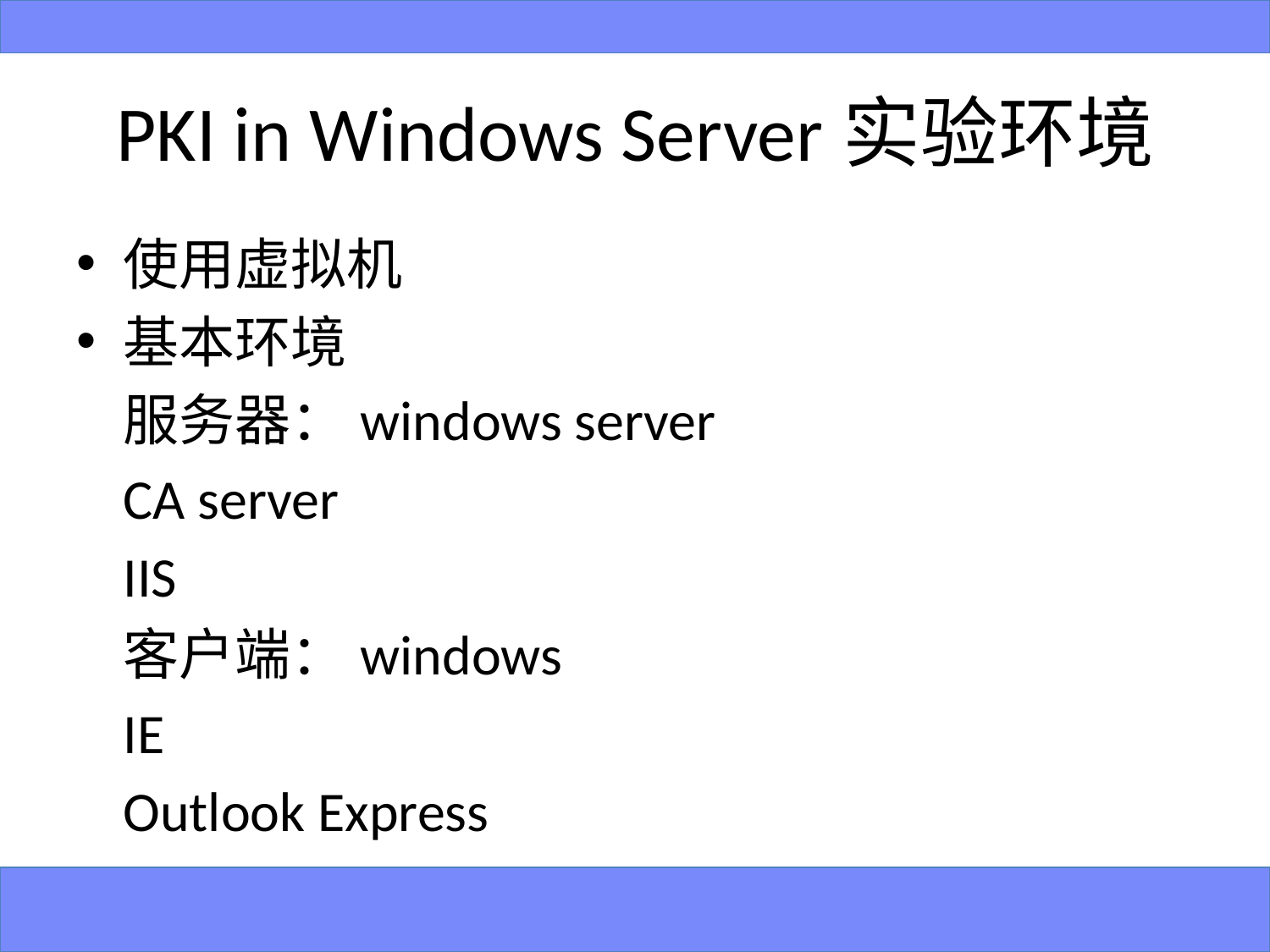

# PKI in Windows Server实验环境
使用虚拟机
基本环境
	服务器：windows server
		CA server
		IIS
	客户端：windows
		IE
		Outlook Express